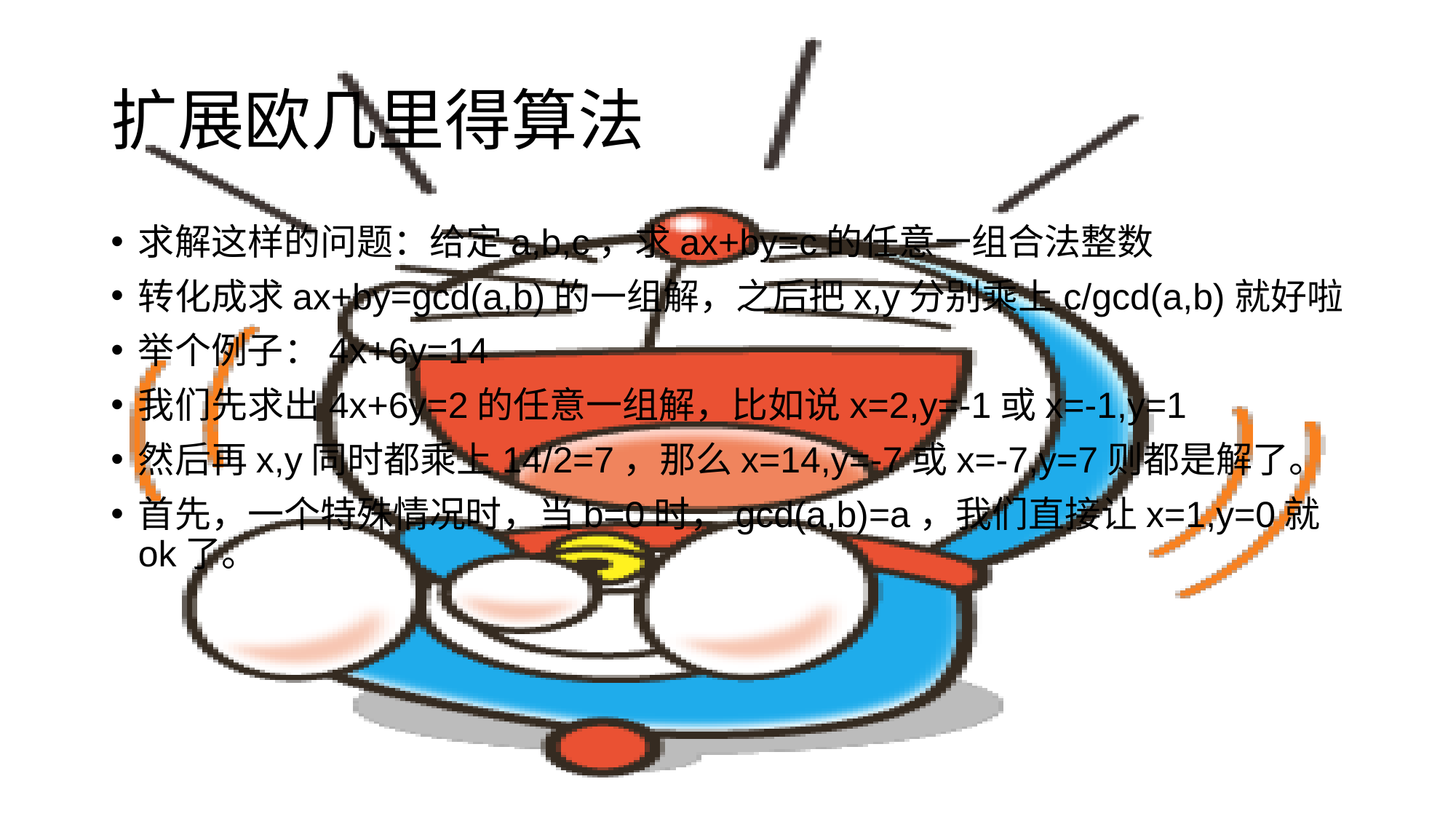

# 扩展欧几里得算法
求解这样的问题：给定a,b,c，求ax+by=c的任意一组合法整数
转化成求ax+by=gcd(a,b)的一组解，之后把x,y分别乘上c/gcd(a,b)就好啦
举个例子：4x+6y=14
我们先求出4x+6y=2的任意一组解，比如说x=2,y=-1或x=-1,y=1
然后再x,y同时都乘上14/2=7，那么x=14,y=-7或x=-7,y=7则都是解了。
首先，一个特殊情况时，当b=0时，gcd(a,b)=a，我们直接让x=1,y=0就ok了。